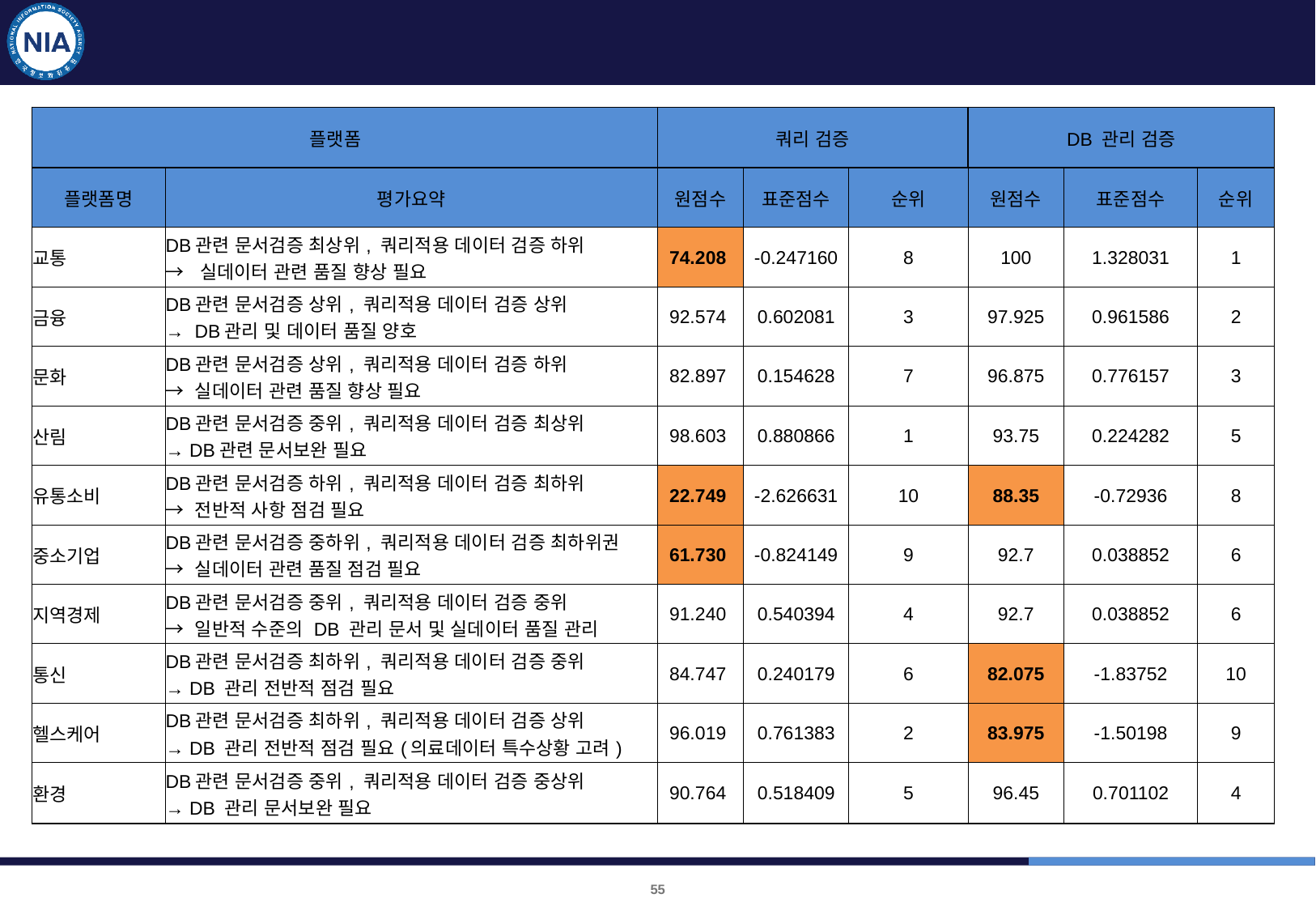

품질진단 결과 : 종합 1
| 플랫폼 |  | 쿼리 검증 |  |  | DB 관리 검증 |  |  |
| --- | --- | --- | --- | --- | --- | --- | --- |
| 플랫폼명 | 평가요약 | 원점수 | 표준점수 | 순위 | 원점수 | 표준점수 | 순위 |
| 교통 | DB관련 문서검증 최상위, 쿼리적용 데이터 검증 하위 → 실데이터 관련 품질 향상 필요 | 74.208 | -0.247160 | 8 | 100 | 1.328031 | 1 |
| 금융 | DB관련 문서검증 상위, 쿼리적용 데이터 검증 상위 → DB관리 및 데이터 품질 양호 | 92.574 | 0.602081 | 3 | 97.925 | 0.961586 | 2 |
| 문화 | DB관련 문서검증 상위, 쿼리적용 데이터 검증 하위 → 실데이터 관련 품질 향상 필요 | 82.897 | 0.154628 | 7 | 96.875 | 0.776157 | 3 |
| 산림 | DB관련 문서검증 중위, 쿼리적용 데이터 검증 최상위 → DB관련 문서보완 필요 | 98.603 | 0.880866 | 1 | 93.75 | 0.224282 | 5 |
| 유통소비 | DB관련 문서검증 하위, 쿼리적용 데이터 검증 최하위 → 전반적 사항 점검 필요 | 22.749 | -2.626631 | 10 | 88.35 | -0.72936 | 8 |
| 중소기업 | DB관련 문서검증 중하위, 쿼리적용 데이터 검증 최하위권 → 실데이터 관련 품질 점검 필요 | 61.730 | -0.824149 | 9 | 92.7 | 0.038852 | 6 |
| 지역경제 | DB관련 문서검증 중위, 쿼리적용 데이터 검증 중위 → 일반적 수준의 DB 관리 문서 및 실데이터 품질 관리 | 91.240 | 0.540394 | 4 | 92.7 | 0.038852 | 6 |
| 통신 | DB관련 문서검증 최하위, 쿼리적용 데이터 검증 중위 → DB 관리 전반적 점검 필요 | 84.747 | 0.240179 | 6 | 82.075 | -1.83752 | 10 |
| 헬스케어 | DB관련 문서검증 최하위, 쿼리적용 데이터 검증 상위 → DB 관리 전반적 점검 필요(의료데이터 특수상황 고려) | 96.019 | 0.761383 | 2 | 83.975 | -1.50198 | 9 |
| 환경 | DB관련 문서검증 중위, 쿼리적용 데이터 검증 중상위 → DB 관리 문서보완 필요 | 90.764 | 0.518409 | 5 | 96.45 | 0.701102 | 4 |